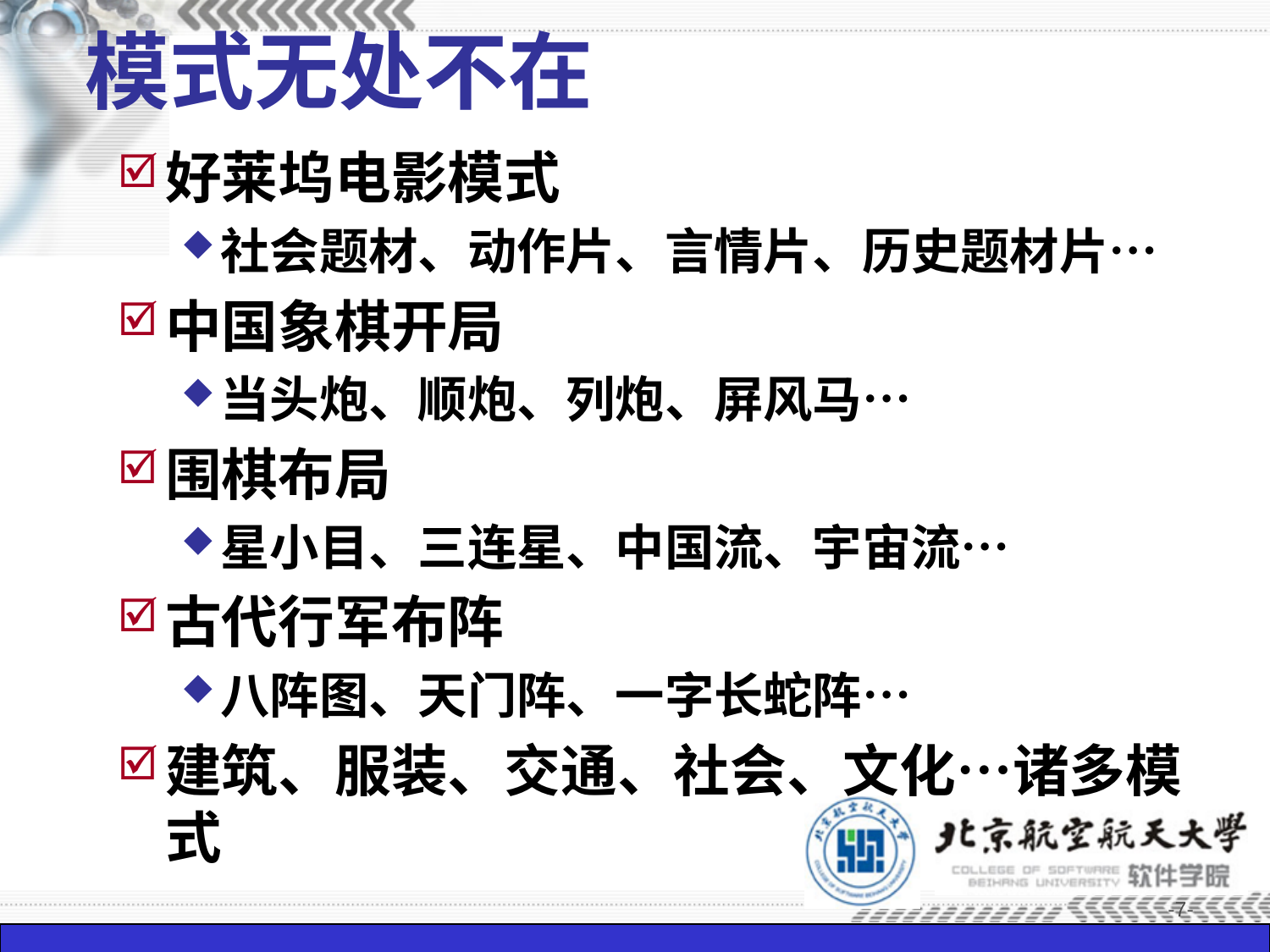

# 模式无处不在
好莱坞电影模式
社会题材、动作片、言情片、历史题材片…
中国象棋开局
当头炮、顺炮、列炮、屏风马…
围棋布局
星小目、三连星、中国流、宇宙流…
古代行军布阵
八阵图、天门阵、一字长蛇阵…
建筑、服装、交通、社会、文化…诸多模式
-7-